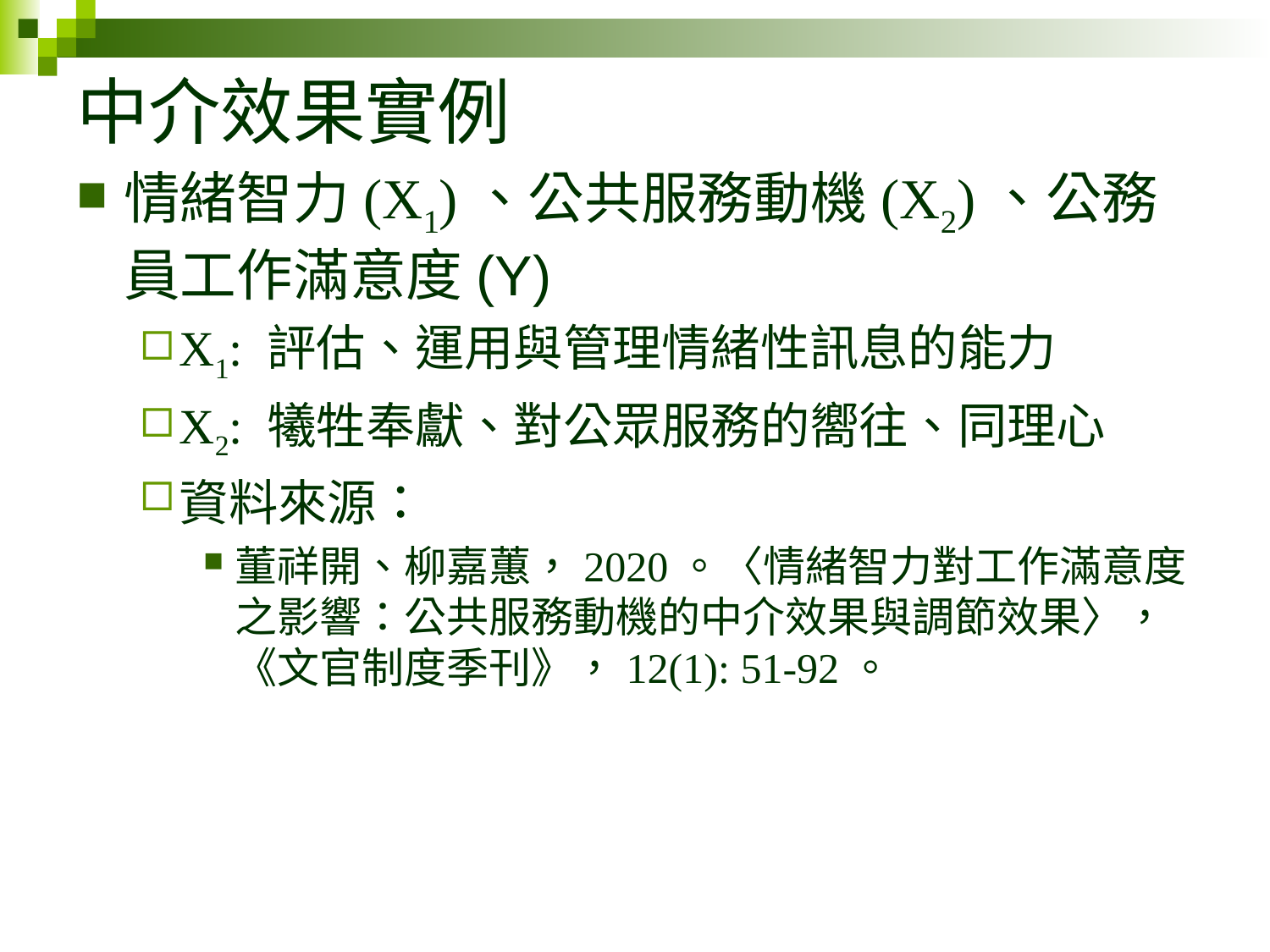

# 中介效果實例
情緒智力(X1)、公共服務動機(X2)、公務員工作滿意度(Y)
X1: 評估、運用與管理情緒性訊息的能力
X2: 犧牲奉獻、對公眾服務的嚮往、同理心
資料來源：
董祥開、柳嘉蕙，2020。〈情緒智力對工作滿意度之影響：公共服務動機的中介效果與調節效果〉，《文官制度季刊》，12(1): 51-92。